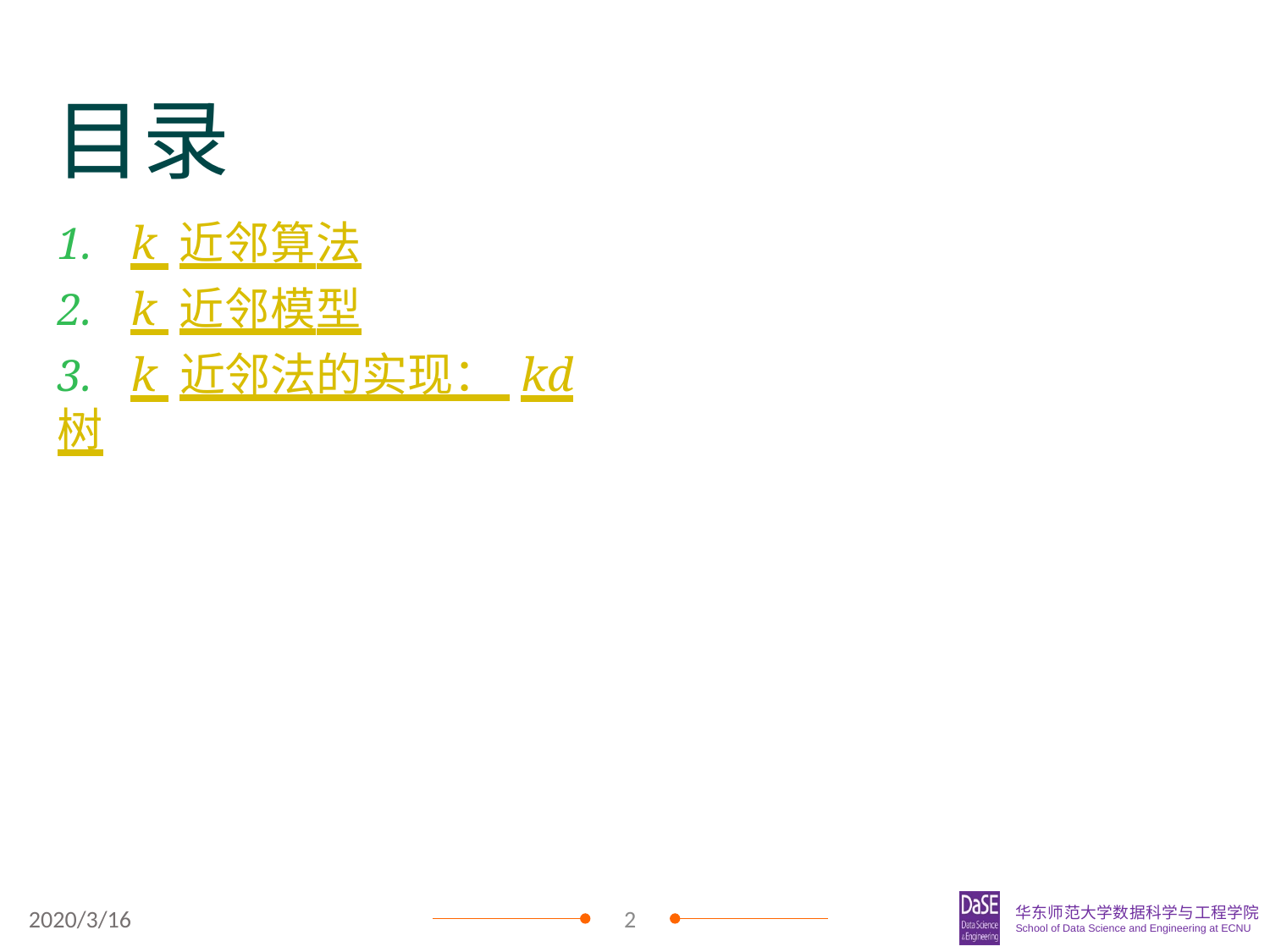

目录
1.	k 近邻算法
2.	k 近邻模型
3.	k 近邻法的实现： kd 树